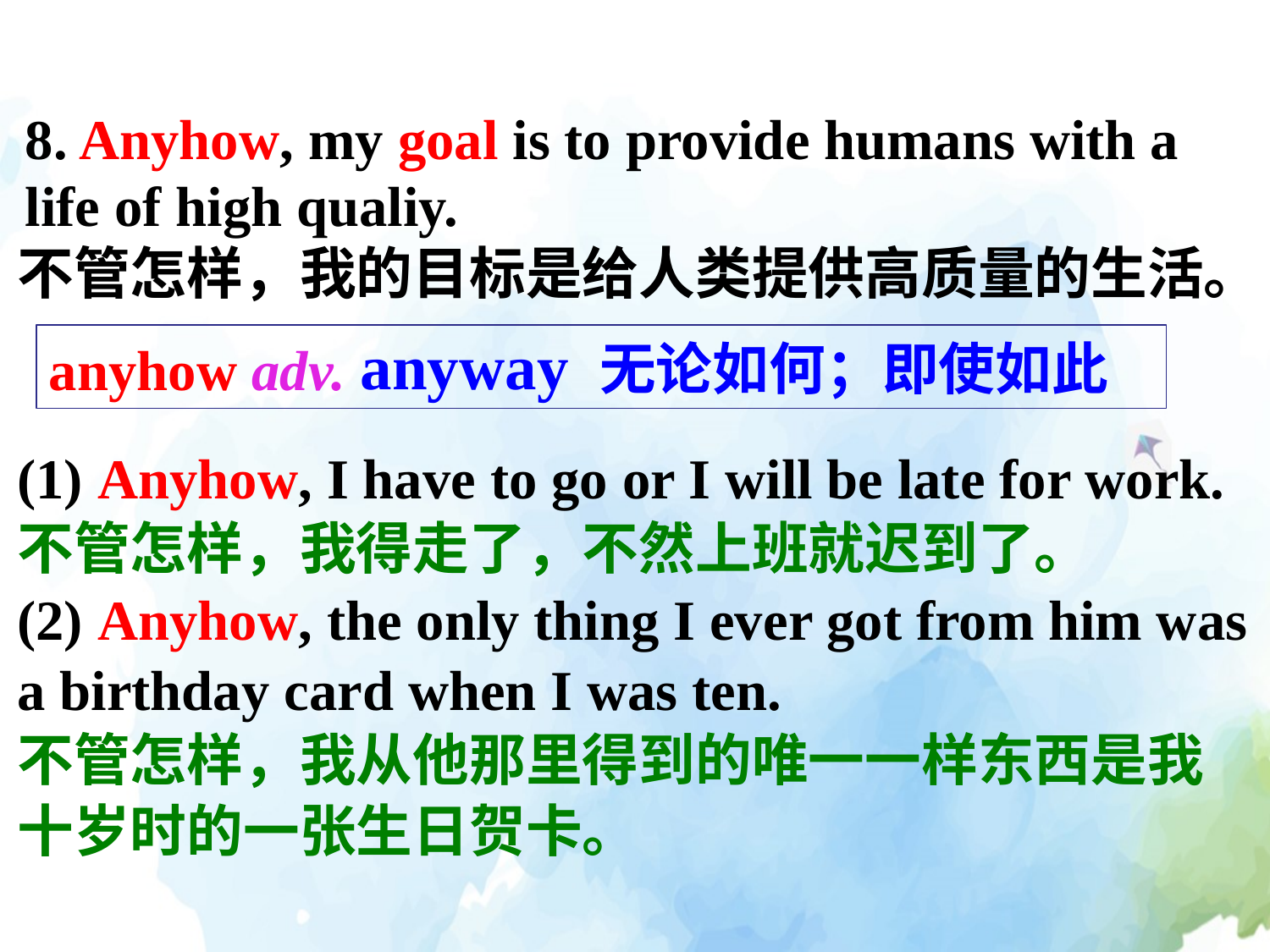

8. Anyhow, my goal is to provide humans with a life of high qualiy.
不管怎样，我的目标是给人类提供高质量的生活。
anyhow adv.
 anyway 无论如何；即使如此
(1) Anyhow, I have to go or I will be late for work.
不管怎样，我得走了，不然上班就迟到了。
(2) Anyhow, the only thing I ever got from him was a birthday card when I was ten.
不管怎样，我从他那里得到的唯一一样东西是我十岁时的一张生日贺卡。